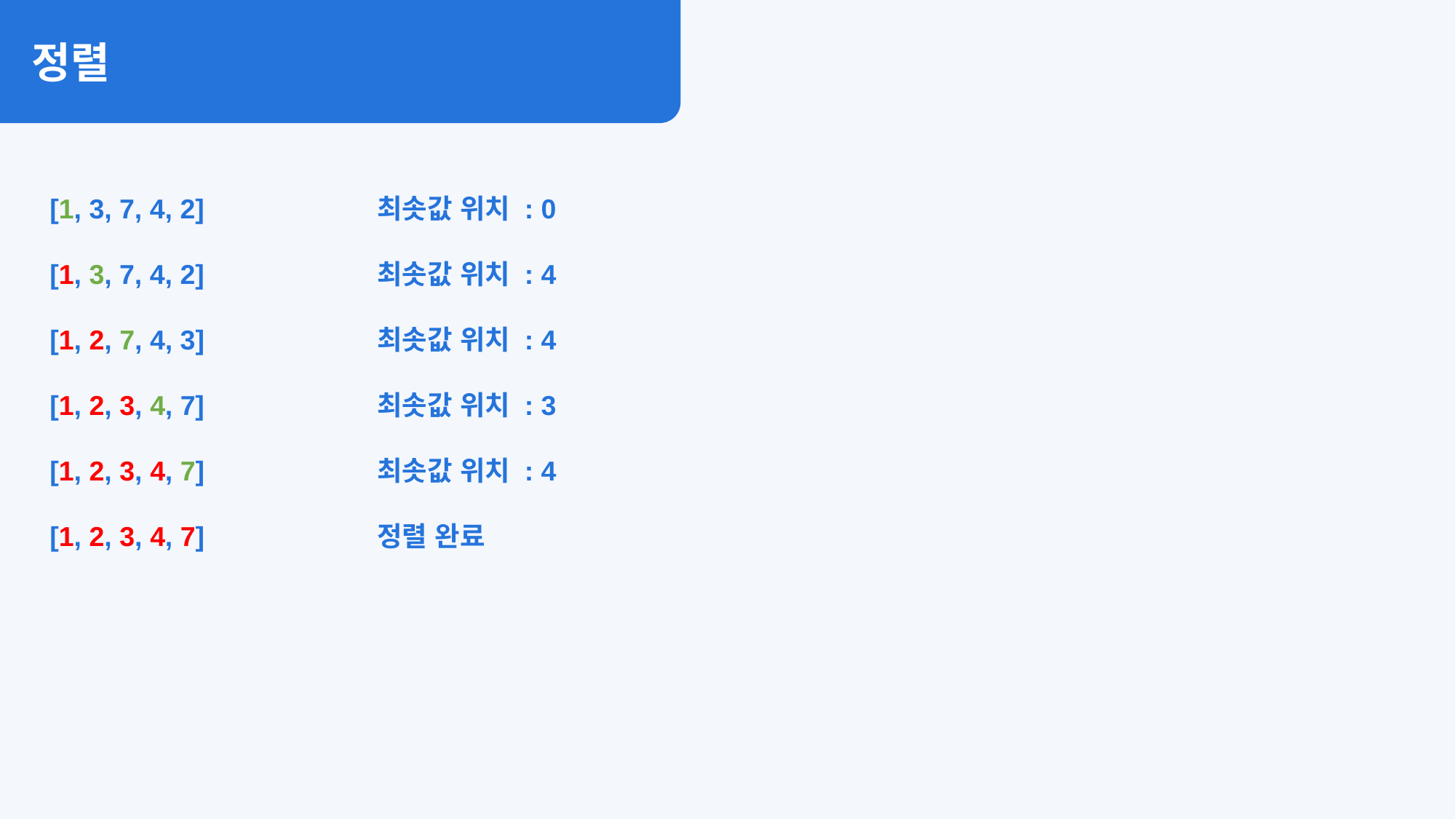

정렬
[1, 3, 7, 4, 2]		최솟값 위치 : 0
[1, 3, 7, 4, 2]		최솟값 위치 : 4
[1, 2, 7, 4, 3]		최솟값 위치 : 4
[1, 2, 3, 4, 7]		최솟값 위치 : 3
[1, 2, 3, 4, 7]		최솟값 위치 : 4
[1, 2, 3, 4, 7]		정렬 완료